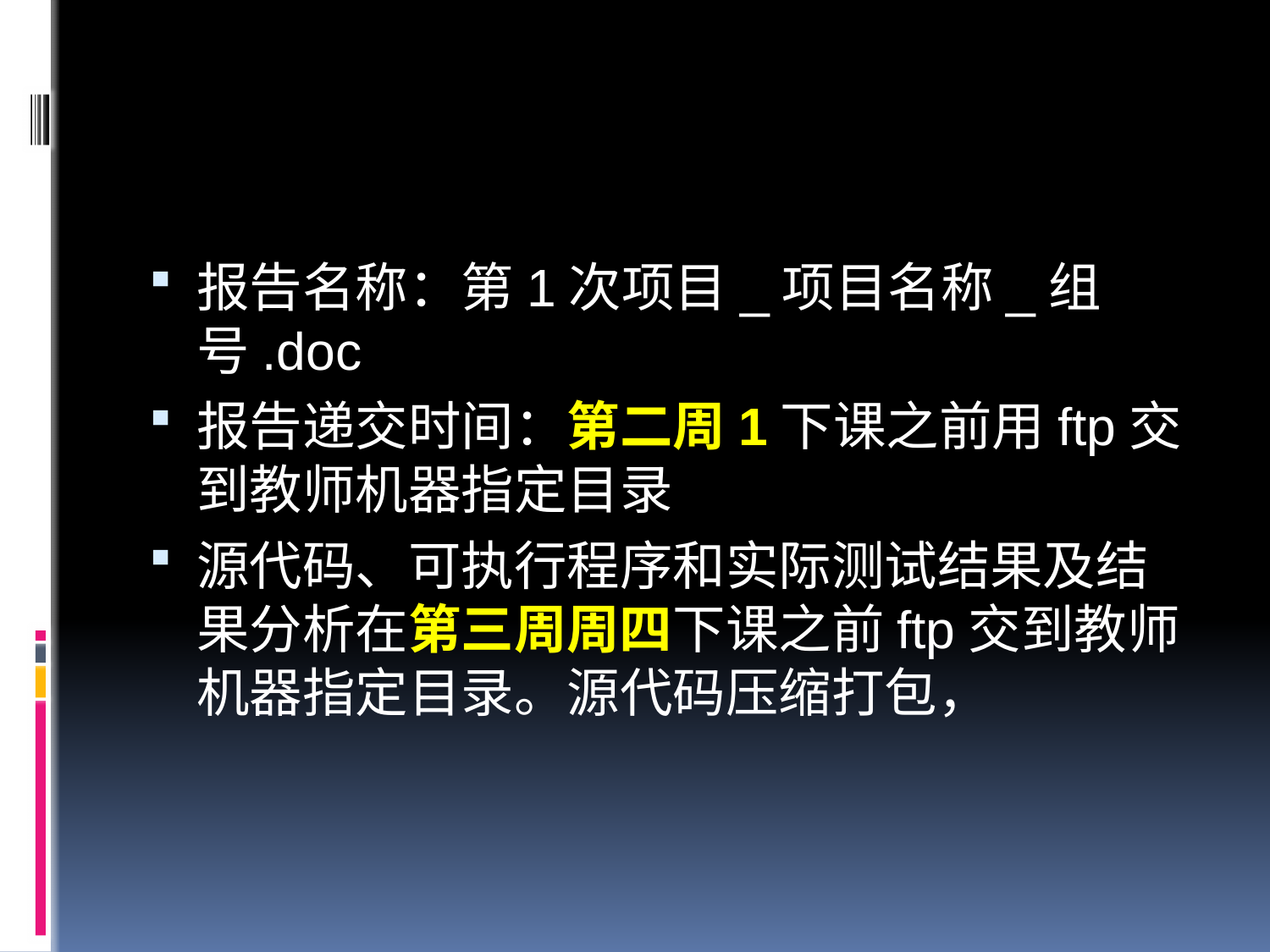

#
报告名称：第1次项目_项目名称_组号.doc
报告递交时间：第二周1下课之前用ftp交到教师机器指定目录
源代码、可执行程序和实际测试结果及结果分析在第三周周四下课之前ftp交到教师机器指定目录。源代码压缩打包，